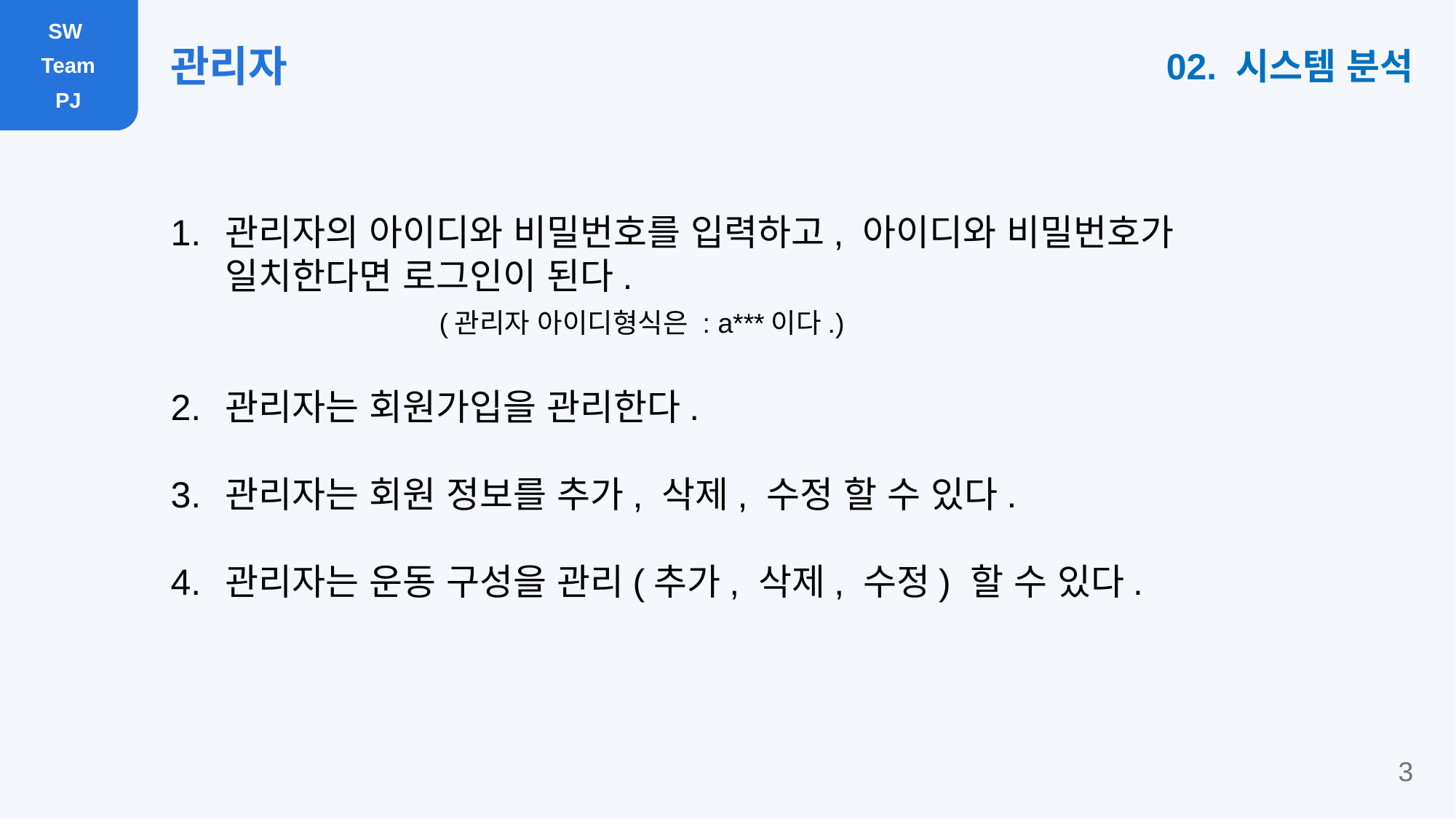

SW
 Team
PJ
관리자
02. 시스템 분석
관리자의 아이디와 비밀번호를 입력하고, 아이디와 비밀번호가 일치한다면 로그인이 된다.                                                                                      (관리자 아이디형식은 : a***이다.)

관리자는 회원가입을 관리한다.

관리자는 회원 정보를 추가, 삭제, 수정 할 수 있다.

관리자는 운동 구성을 관리(추가, 삭제, 수정) 할 수 있다.

3